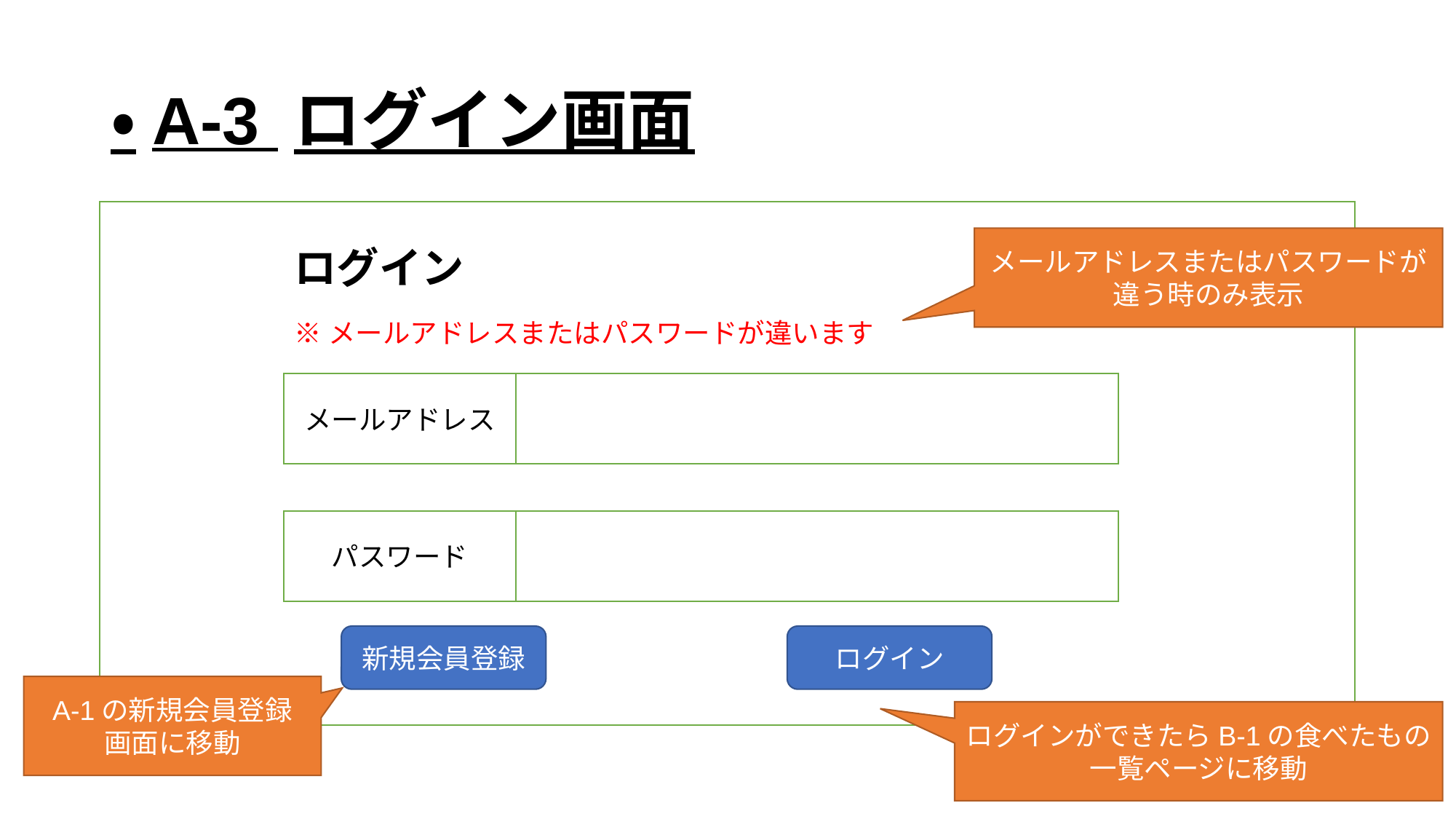

# ・A-3 ログイン画面

ログイン

メールアドレス

パスワード
ログイン
メールアドレスまたはパスワードが違う時のみ表示
※メールアドレスまたはパスワードが違います
新規会員登録
A-1の新規会員登録
画面に移動
ログインができたらB-1の食べたもの一覧ページに移動